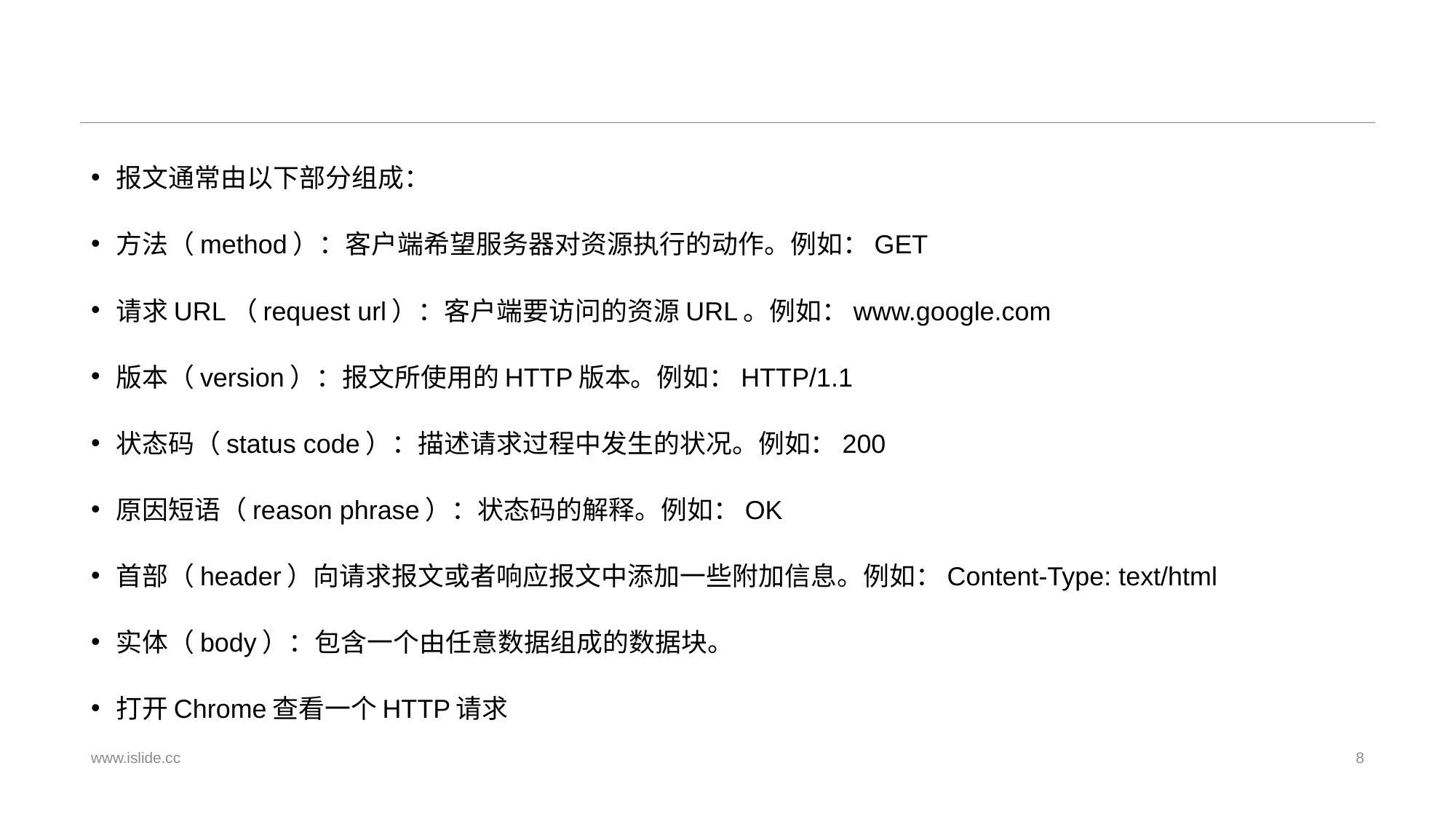

报文通常由以下部分组成：
方法（method）：客户端希望服务器对资源执行的动作。例如：GET
请求URL（request url）：客户端要访问的资源URL。例如：www.google.com
版本（version）：报文所使用的HTTP版本。例如：HTTP/1.1
状态码（status code）：描述请求过程中发生的状况。例如：200
原因短语（reason phrase）：状态码的解释。例如：OK
首部（header）向请求报文或者响应报文中添加一些附加信息。例如：Content-Type: text/html
实体（body）：包含一个由任意数据组成的数据块。
打开Chrome查看一个HTTP请求
www.islide.cc
8